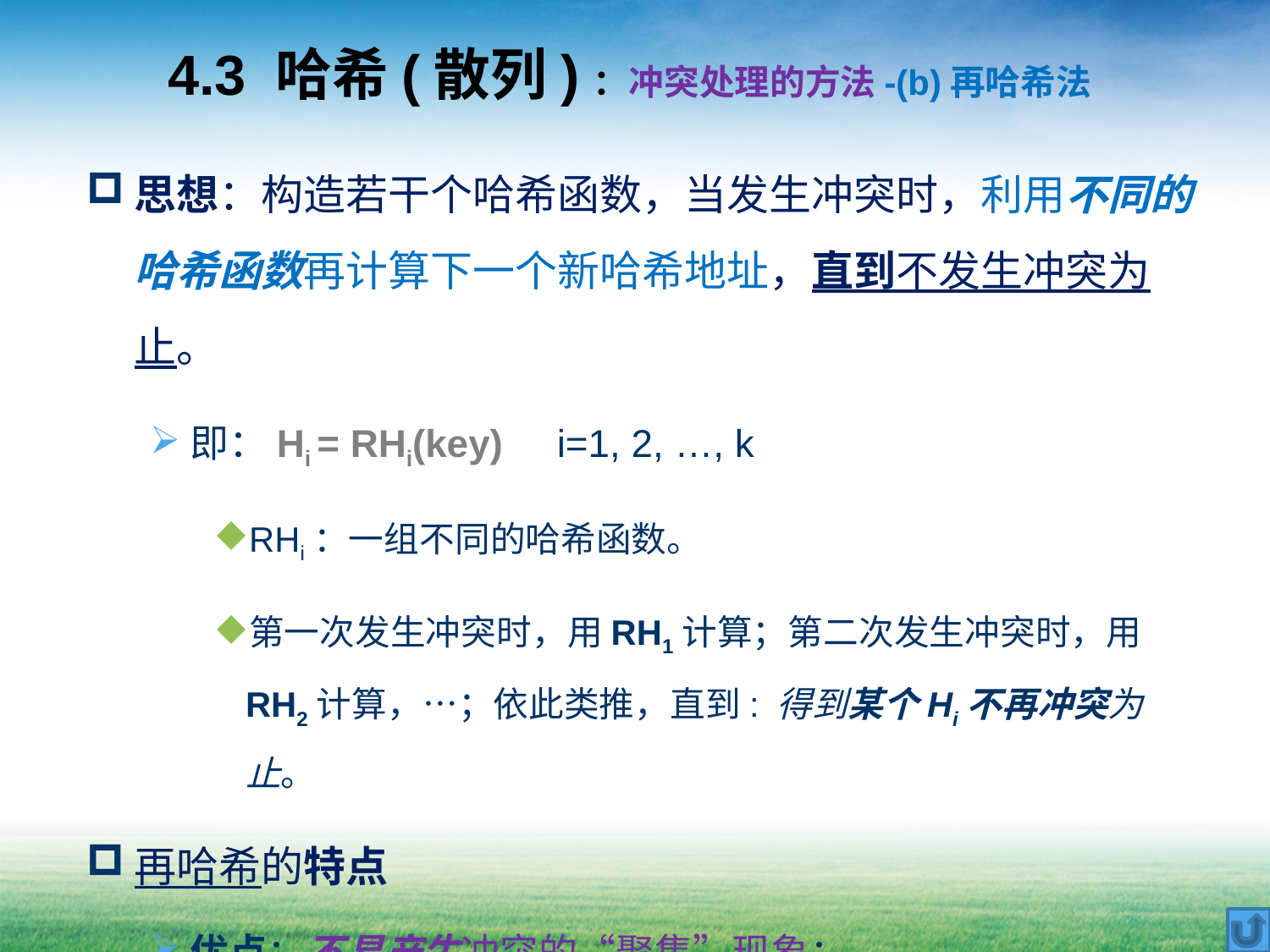

# 4.3 哈希(散列)：冲突处理的方法-(b)再哈希法
思想：构造若干个哈希函数，当发生冲突时，利用不同的哈希函数再计算下一个新哈希地址，直到不发生冲突为止。
即：Hi = RHi(key)     i=1, 2, …, k
RHi：一组不同的哈希函数。
第一次发生冲突时，用RH1计算；第二次发生冲突时，用RH2计算，…；依此类推，直到: 得到某个Hi不再冲突为止。
再哈希的特点
优点：不易产生冲突的“聚集”现象；
缺点：计算时间增加。